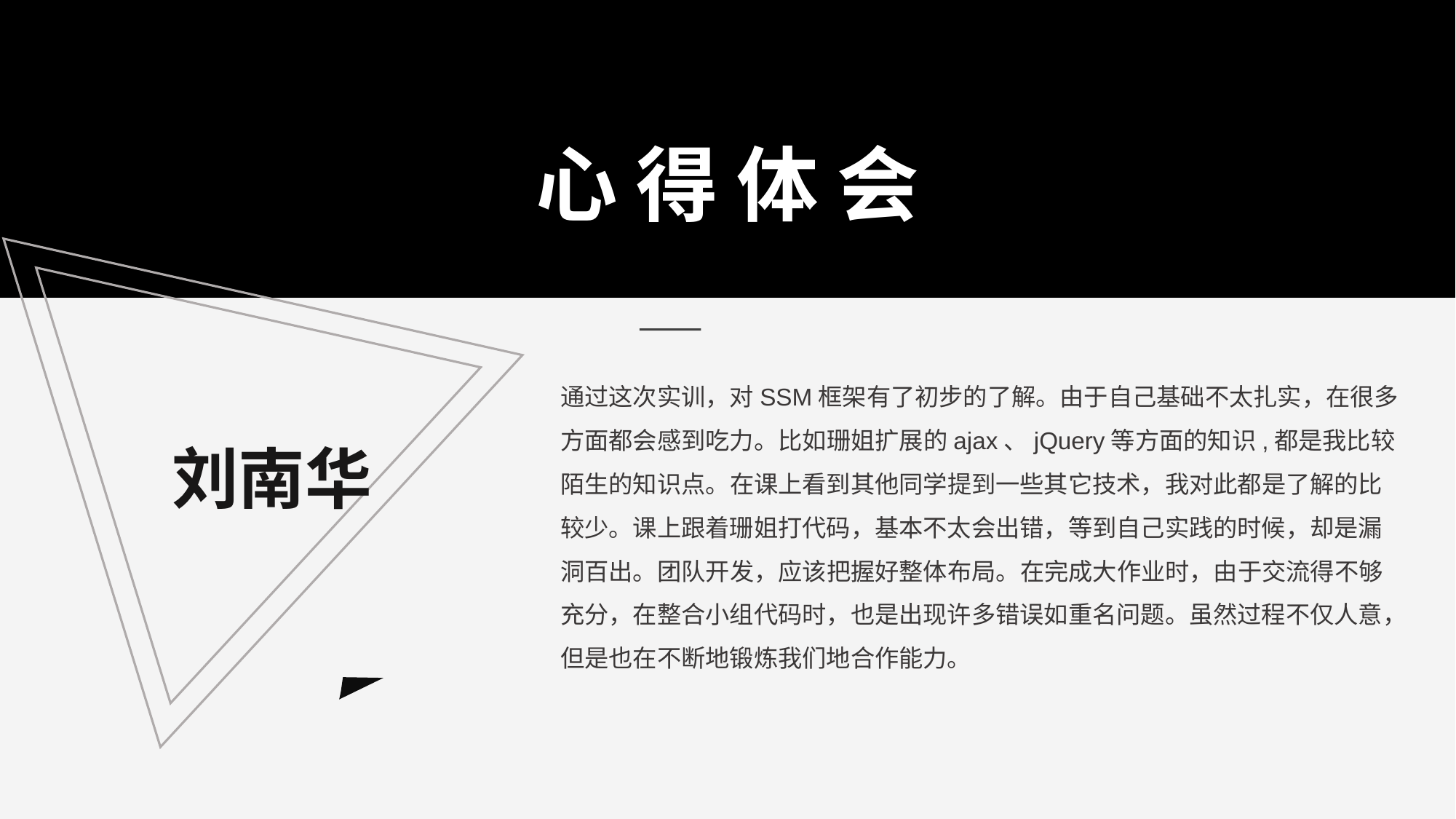

心 得 体 会

通过这次实训，对SSM框架有了初步的了解。由于自己基础不太扎实，在很多方面都会感到吃力。比如珊姐扩展的ajax、jQuery等方面的知识,都是我比较陌生的知识点。在课上看到其他同学提到一些其它技术，我对此都是了解的比较少。课上跟着珊姐打代码，基本不太会出错，等到自己实践的时候，却是漏洞百出。团队开发，应该把握好整体布局。在完成大作业时，由于交流得不够充分，在整合小组代码时，也是出现许多错误如重名问题。虽然过程不仅人意，但是也在不断地锻炼我们地合作能力。
刘南华